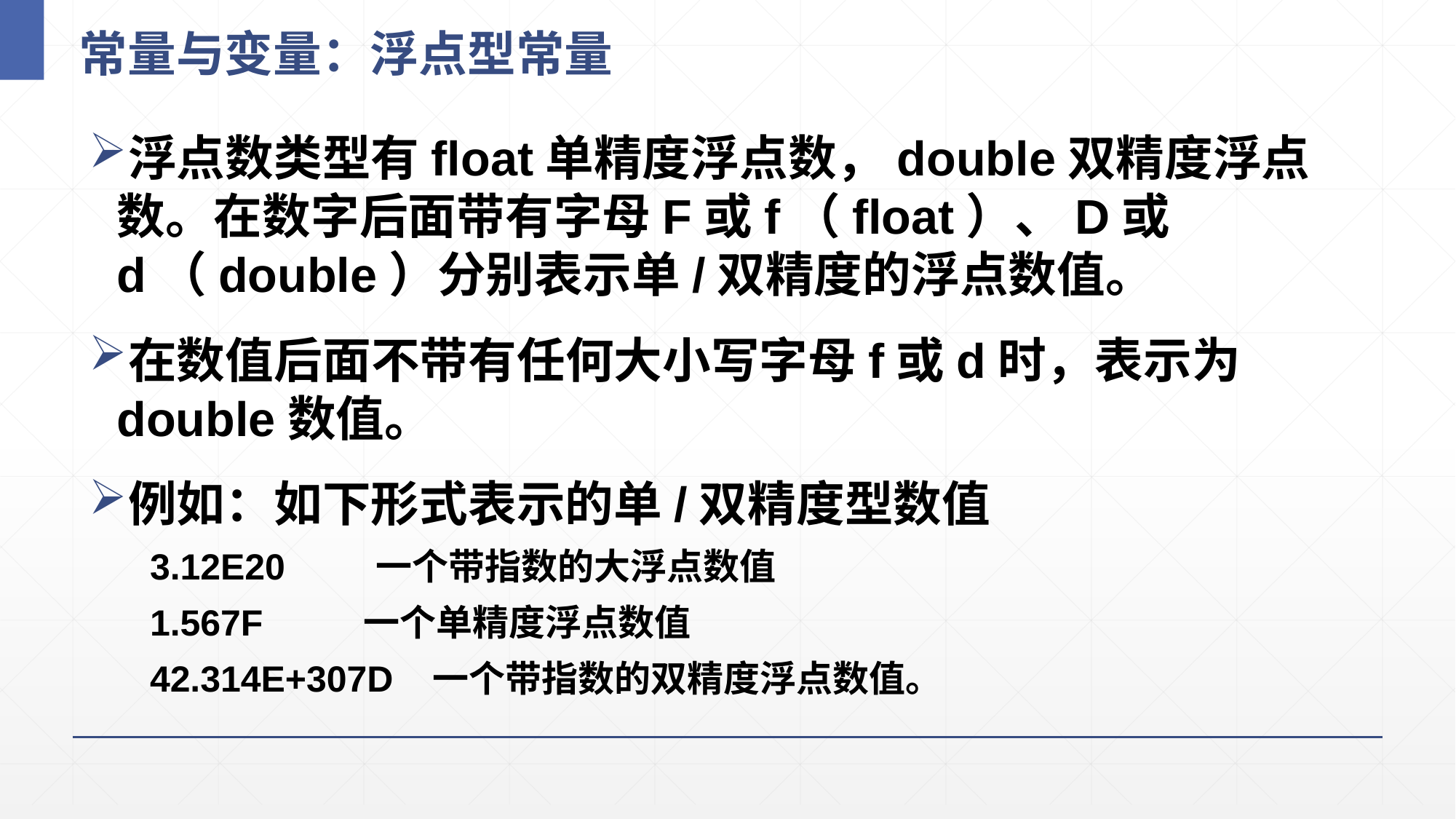

# 常量与变量：浮点型常量
浮点数类型有float单精度浮点数，double双精度浮点数。在数字后面带有字母F或f（float）、D或d（double）分别表示单/双精度的浮点数值。
在数值后面不带有任何大小写字母f或d时，表示为double数值。
例如：如下形式表示的单/双精度型数值
3.12E20        一个带指数的大浮点数值
1.567F         一个单精度浮点数值
42.314E+307D   一个带指数的双精度浮点数值。